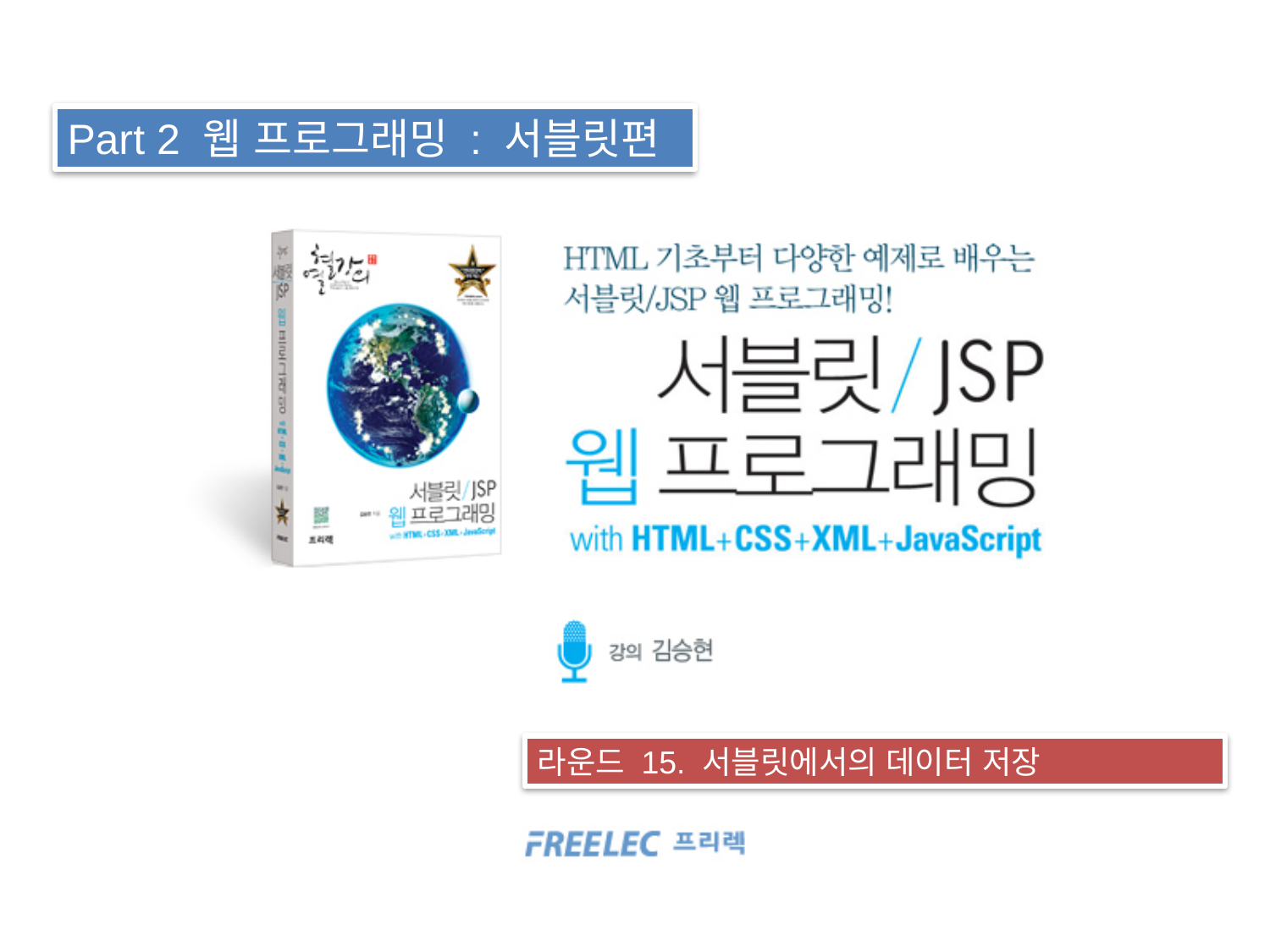

Part 2 웹 프로그래밍 : 서블릿편
라운드 15. 서블릿에서의 데이터 저장